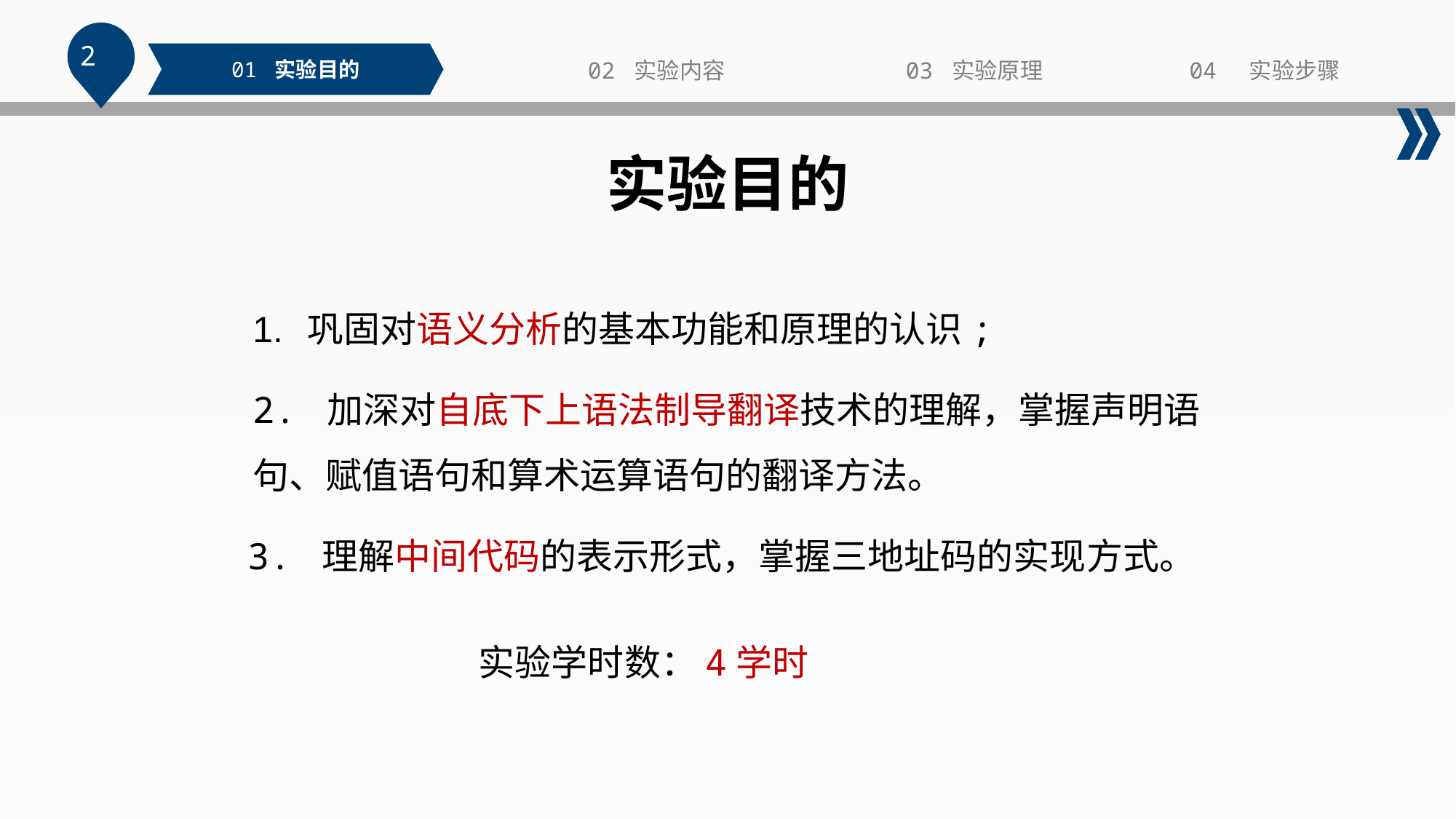

2

02 实验内容
03 实验原理
04  实验步骤
01 实验目的

实验目的
巩固对语义分析的基本功能和原理的认识;
2. 加深对自底下上语法制导翻译技术的理解，掌握声明语句、赋值语句和算术运算语句的翻译方法。
3. 理解中间代码的表示形式，掌握三地址码的实现方式。
实验学时数：4学时